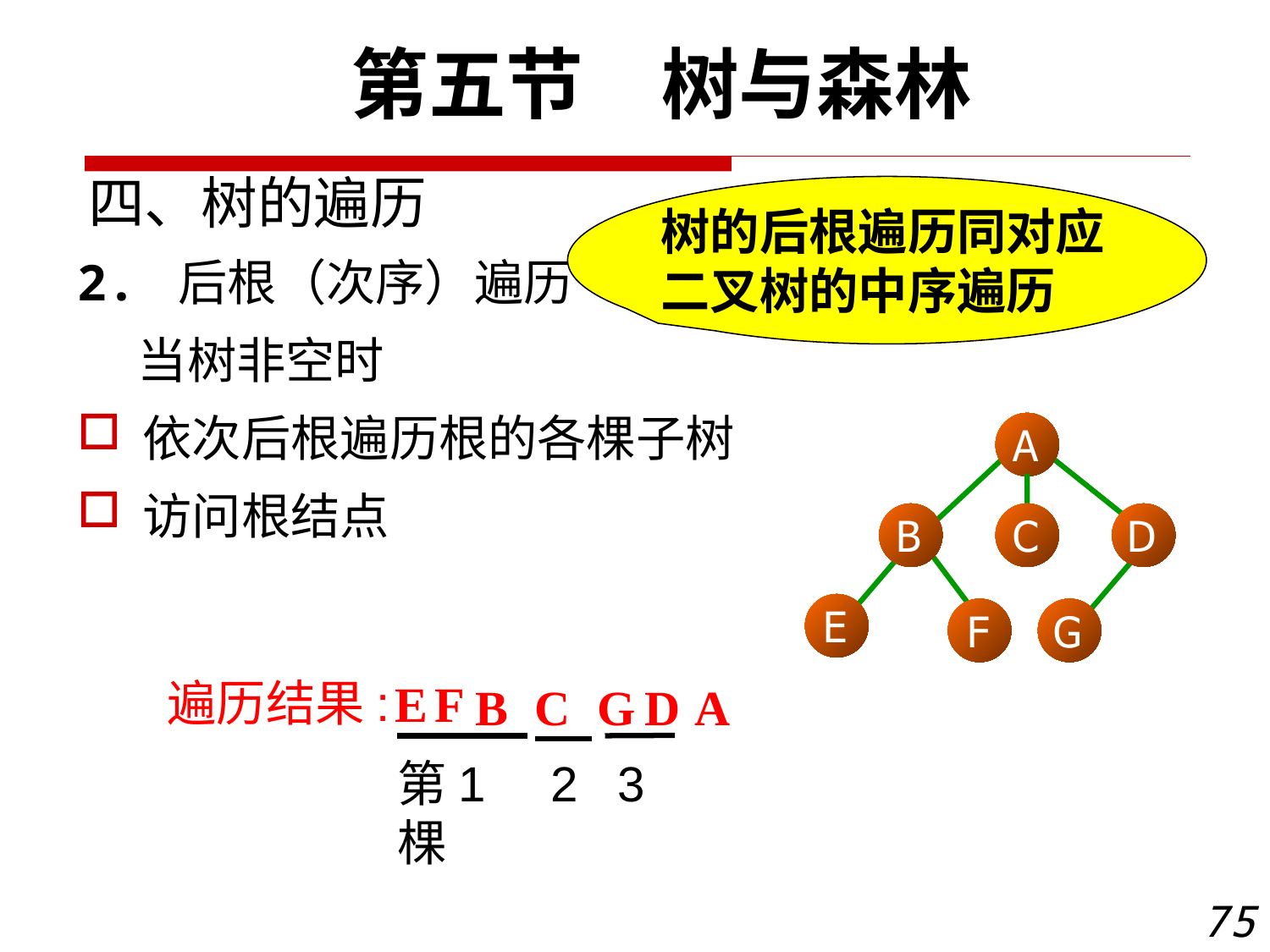

第五节　树与森林
# 四、树的遍历
树的后根遍历同对应二叉树的中序遍历
2. 后根（次序）遍历
　 当树非空时
依次后根遍历根的各棵子树
访问根结点

A

B
C
D

E
F
G
遍历结果:
E
F
 G
B
C
D
A
第1棵
2
3
75